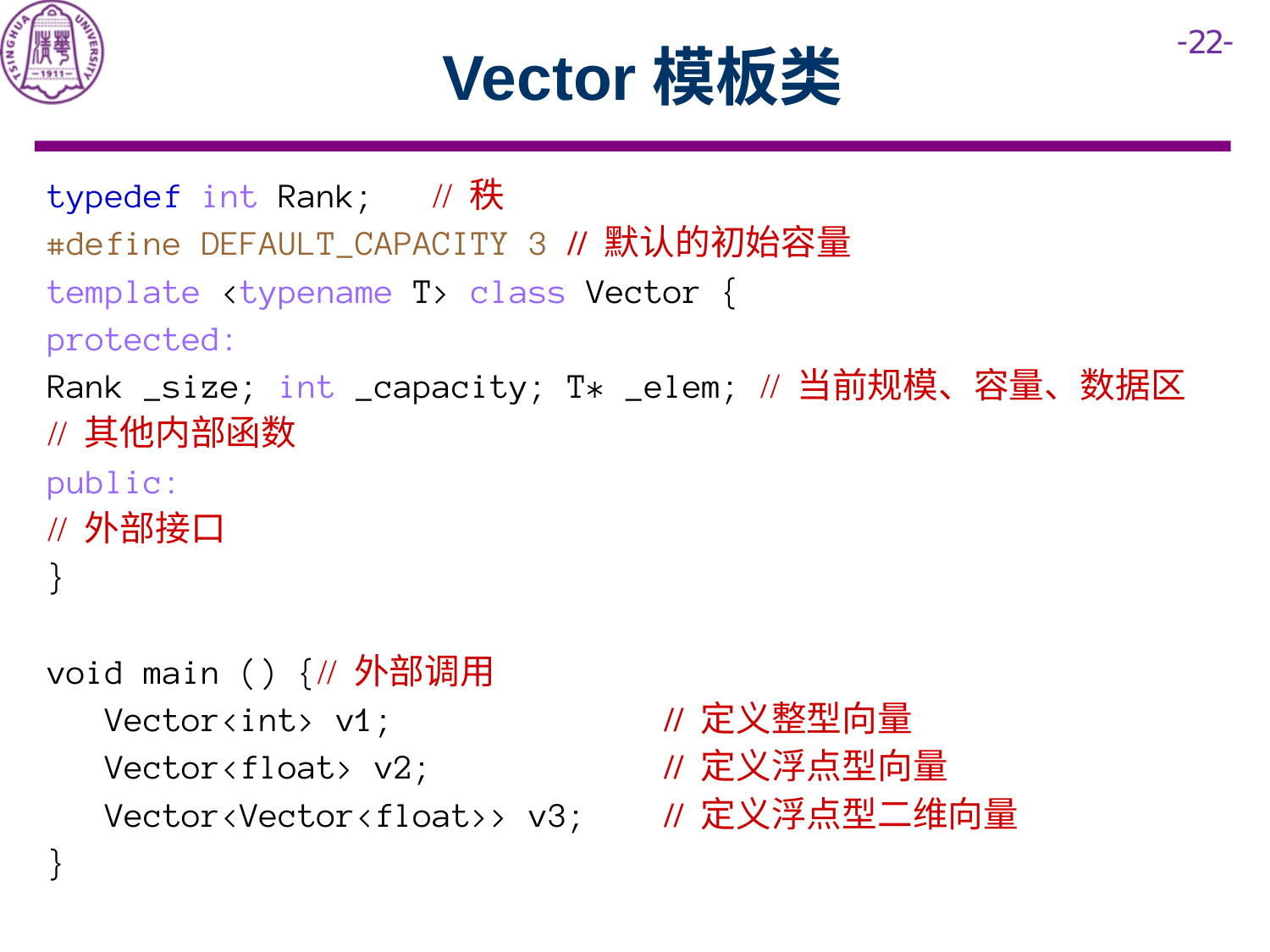

# Vector模板类
typedef int Rank;   // 秩
#define DEFAULT_CAPACITY 3 // 默认的初始容量
template <typename T> class Vector {
protected:
Rank _size; int _capacity; T* _elem; // 当前规模、容量、数据区
// 其他内部函数
public:
// 外部接口
}

void main () {// 外部调用
   Vector<int> v1;              // 定义整型向量
   Vector<float> v2;            // 定义浮点型向量
   Vector<Vector<float>> v3;    // 定义浮点型二维向量
}